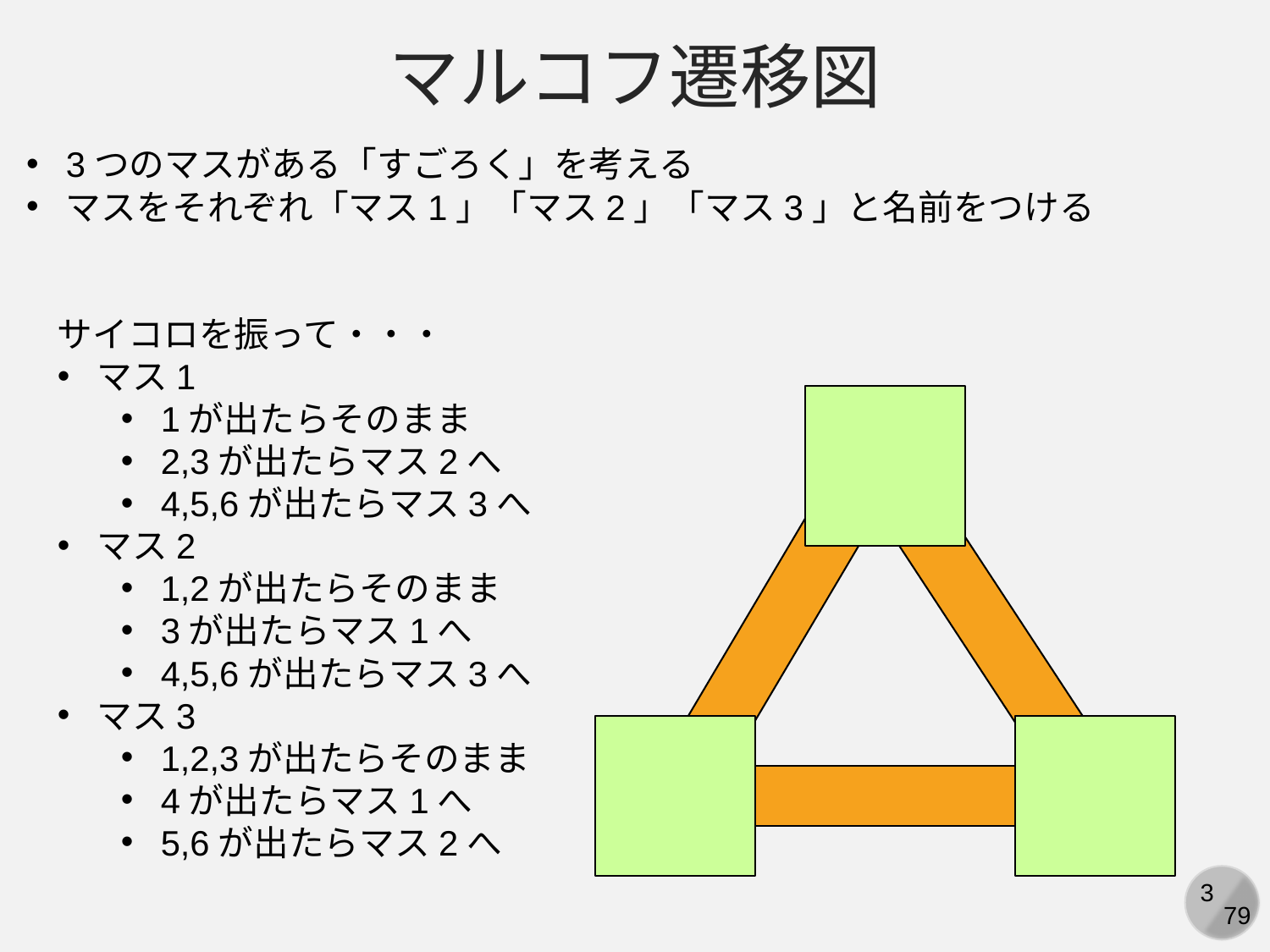

マルコフ遷移図
3つのマスがある「すごろく」を考える
マスをそれぞれ「マス1」「マス2」「マス3」と名前をつける
サイコロを振って・・・
マス1
1が出たらそのまま
2,3が出たらマス2へ
4,5,6が出たらマス3へ
マス2
1,2が出たらそのまま
3が出たらマス1へ
4,5,6が出たらマス3へ
マス3
1,2,3が出たらそのまま
4が出たらマス1へ
5,6が出たらマス2へ